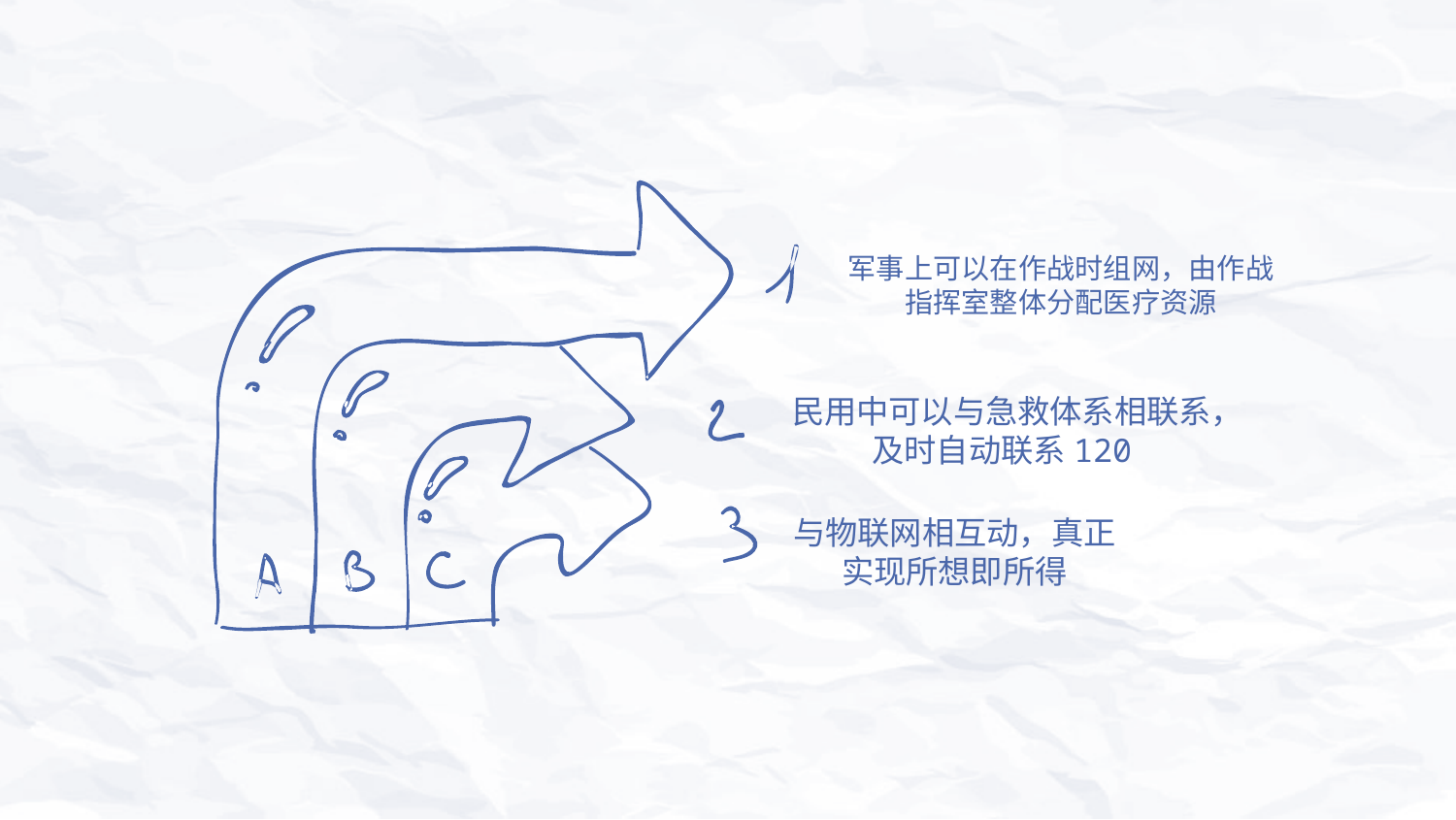

军事上可以在作战时组网，由作战指挥室整体分配医疗资源
民用中可以与急救体系相联系，及时自动联系120

与物联网相互动，真正实现所想即所得